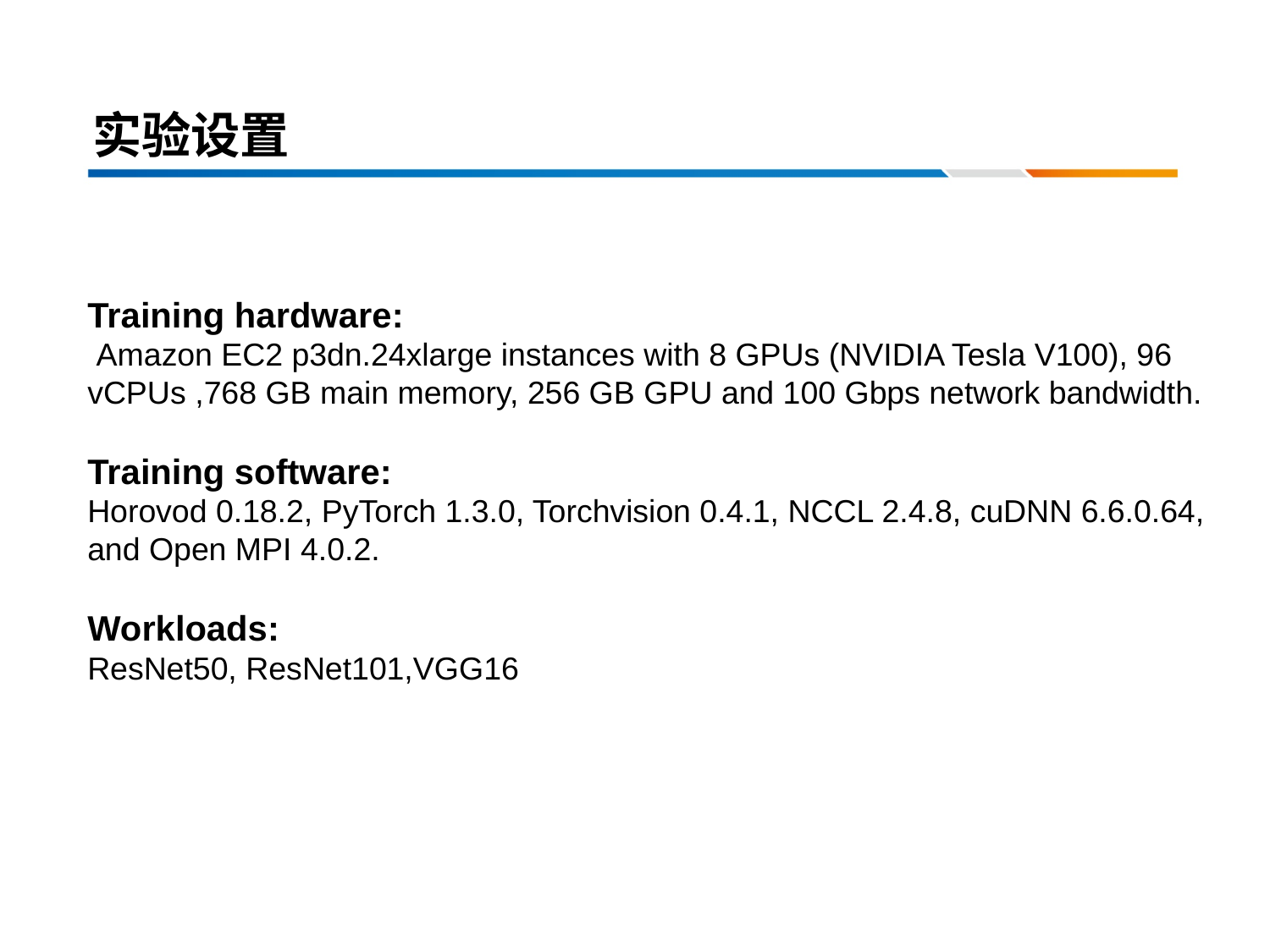

# 实验设置
Training hardware:
 Amazon EC2 p3dn.24xlarge instances with 8 GPUs (NVIDIA Tesla V100), 96 vCPUs ,768 GB main memory, 256 GB GPU and 100 Gbps network bandwidth.

Training software:
Horovod 0.18.2, PyTorch 1.3.0, Torchvision 0.4.1, NCCL 2.4.8, cuDNN 6.6.0.64, and Open MPI 4.0.2.

Workloads:
ResNet50, ResNet101,VGG16